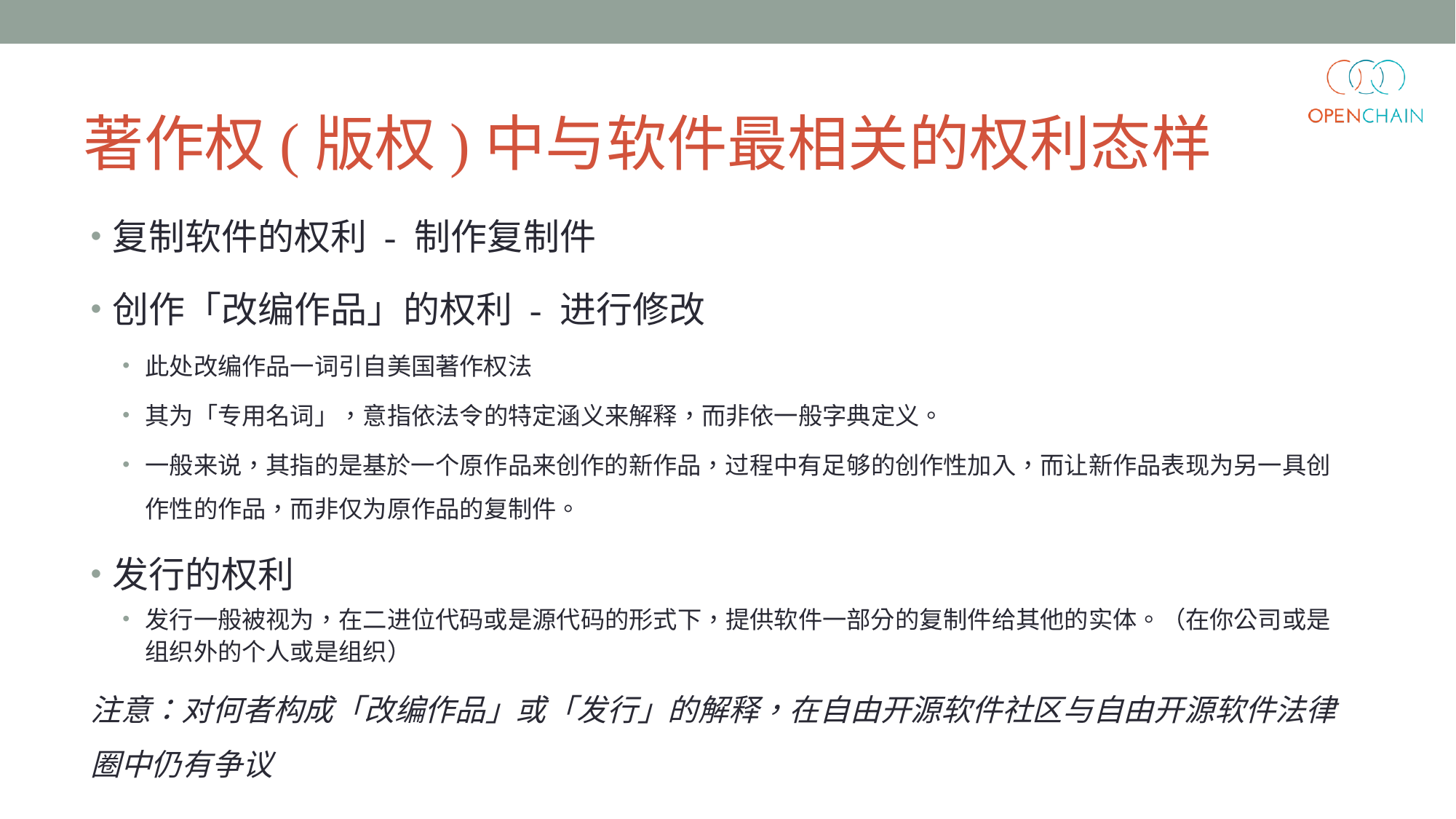

# 著作权(版权)中与软件最相关的权利态样
复制软件的权利 - 制作复制件
创作「改编作品」的权利 - 进行修改
此处改编作品一词引自美国著作权法
其为「专用名词」，意指依法令的特定涵义来解释，而非依一般字典定义。
一般来说，其指的是基於一个原作品来创作的新作品，过程中有足够的创作性加入，而让新作品表现为另一具创作性的作品，而非仅为原作品的复制件。
发行的权利
发行一般被视为，在二进位代码或是源代码的形式下，提供软件一部分的复制件给其他的实体。（在你公司或是组织外的个人或是组织）
注意：对何者构成「改编作品」或「发行」的解释，在自由开源软件社区与自由开源软件法律圈中仍有争议